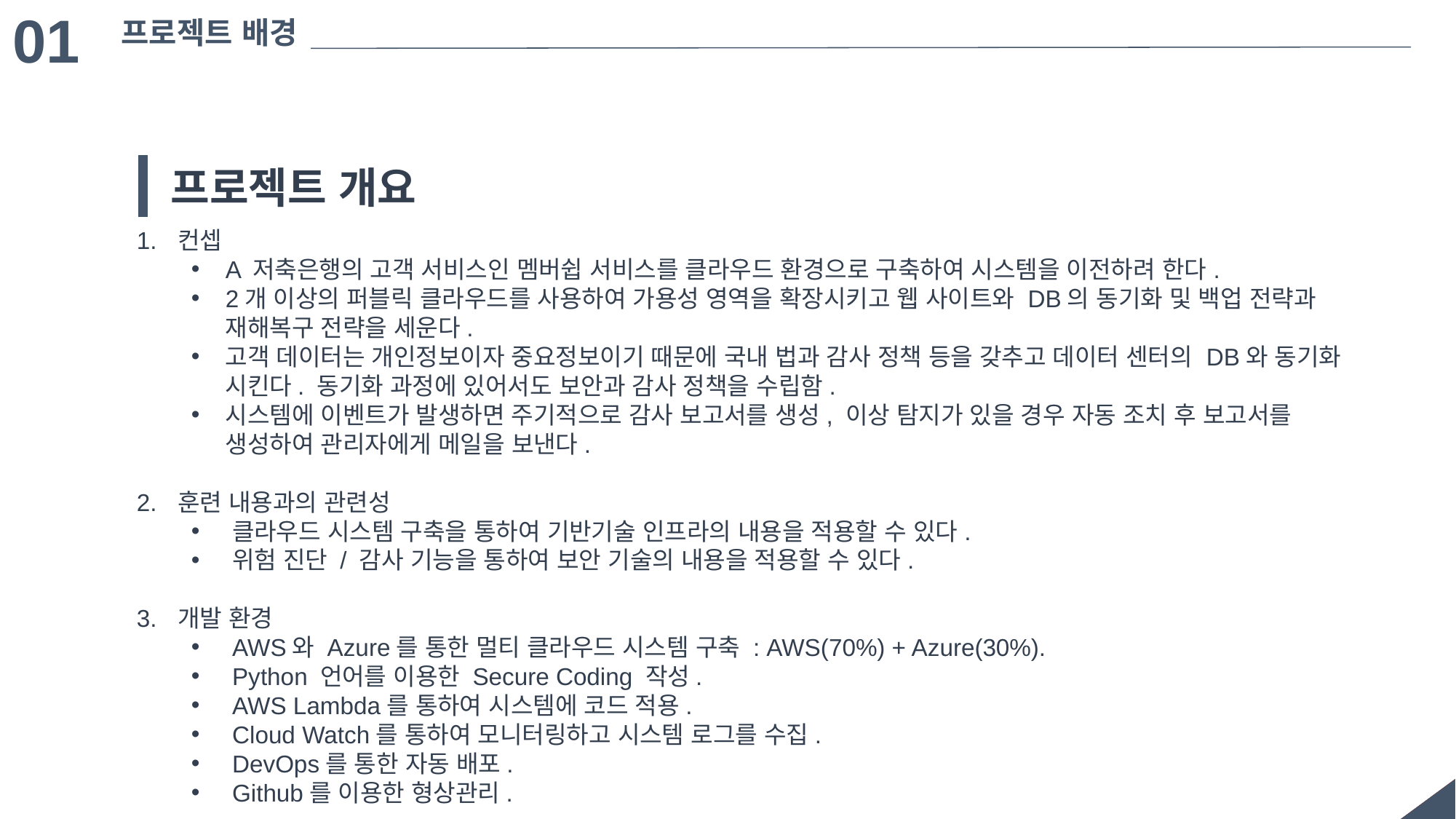

01
프로젝트 배경

프로젝트 개요
컨셉
A 저축은행의 고객 서비스인 멤버쉽 서비스를 클라우드 환경으로 구축하여 시스템을 이전하려 한다.
2개 이상의 퍼블릭 클라우드를 사용하여 가용성 영역을 확장시키고 웹 사이트와 DB의 동기화 및 백업 전략과 재해복구 전략을 세운다.
고객 데이터는 개인정보이자 중요정보이기 때문에 국내 법과 감사 정책 등을 갖추고 데이터 센터의 DB와 동기화 시킨다. 동기화 과정에 있어서도 보안과 감사 정책을 수립함.
시스템에 이벤트가 발생하면 주기적으로 감사 보고서를 생성, 이상 탐지가 있을 경우 자동 조치 후 보고서를 생성하여 관리자에게 메일을 보낸다.

훈련 내용과의 관련성
클라우드 시스템 구축을 통하여 기반기술 인프라의 내용을 적용할 수 있다.
위험 진단 / 감사 기능을 통하여 보안 기술의 내용을 적용할 수 있다.

개발 환경
AWS와 Azure를 통한 멀티 클라우드 시스템 구축 : AWS(70%) + Azure(30%).
Python 언어를 이용한 Secure Coding 작성.
AWS Lambda를 통하여 시스템에 코드 적용.
Cloud Watch를 통하여 모니터링하고 시스템 로그를 수집.
DevOps를 통한 자동 배포.
Github를 이용한 형상관리.